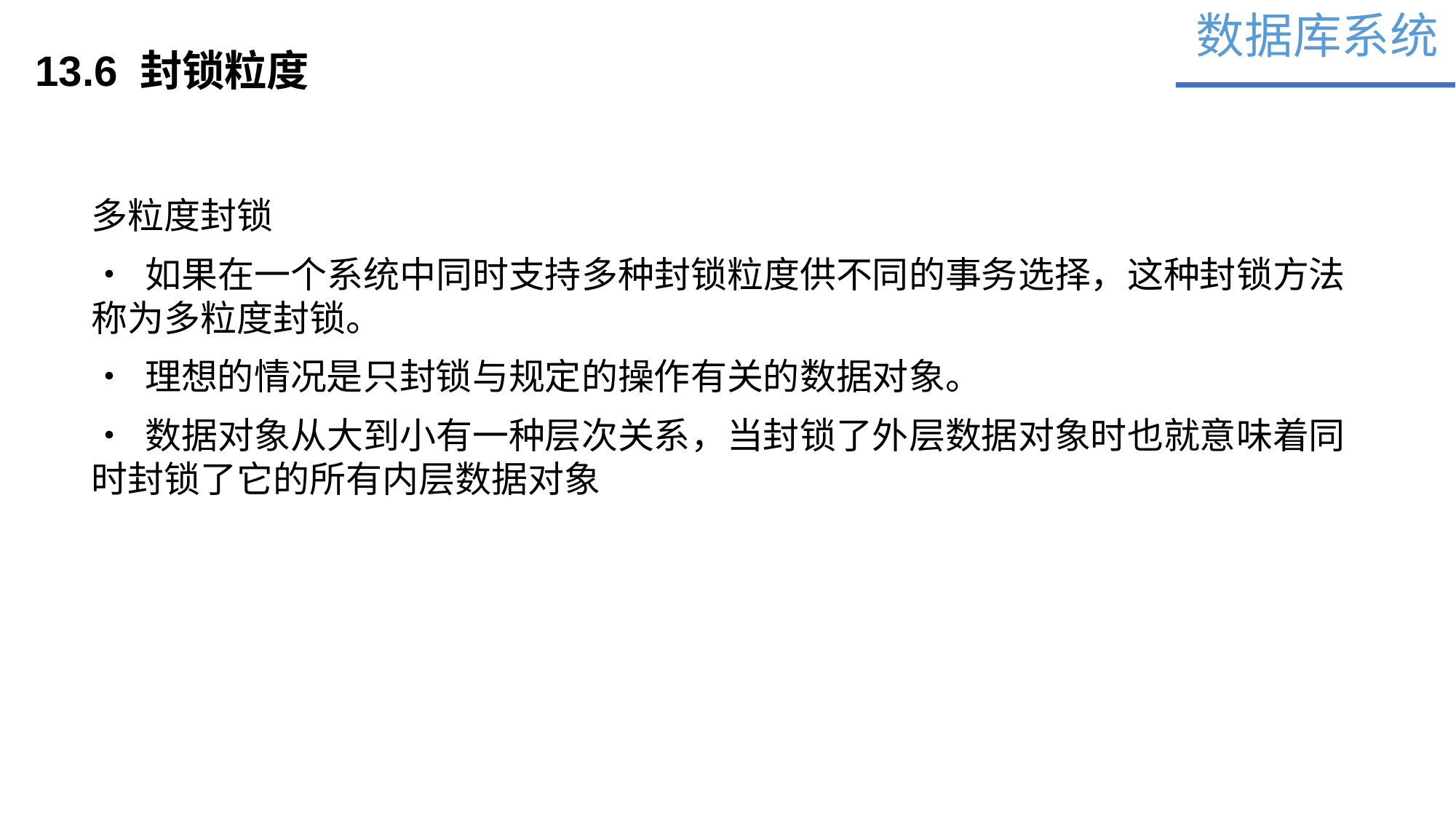

数据库系统
13.6 封锁粒度

多粒度封锁
• 如果在一个系统中同时支持多种封锁粒度供不同的事务选择，这种封锁方法称为多粒度封锁。
• 理想的情况是只封锁与规定的操作有关的数据对象。
• 数据对象从大到小有一种层次关系，当封锁了外层数据对象时也就意味着同时封锁了它的所有内层数据对象